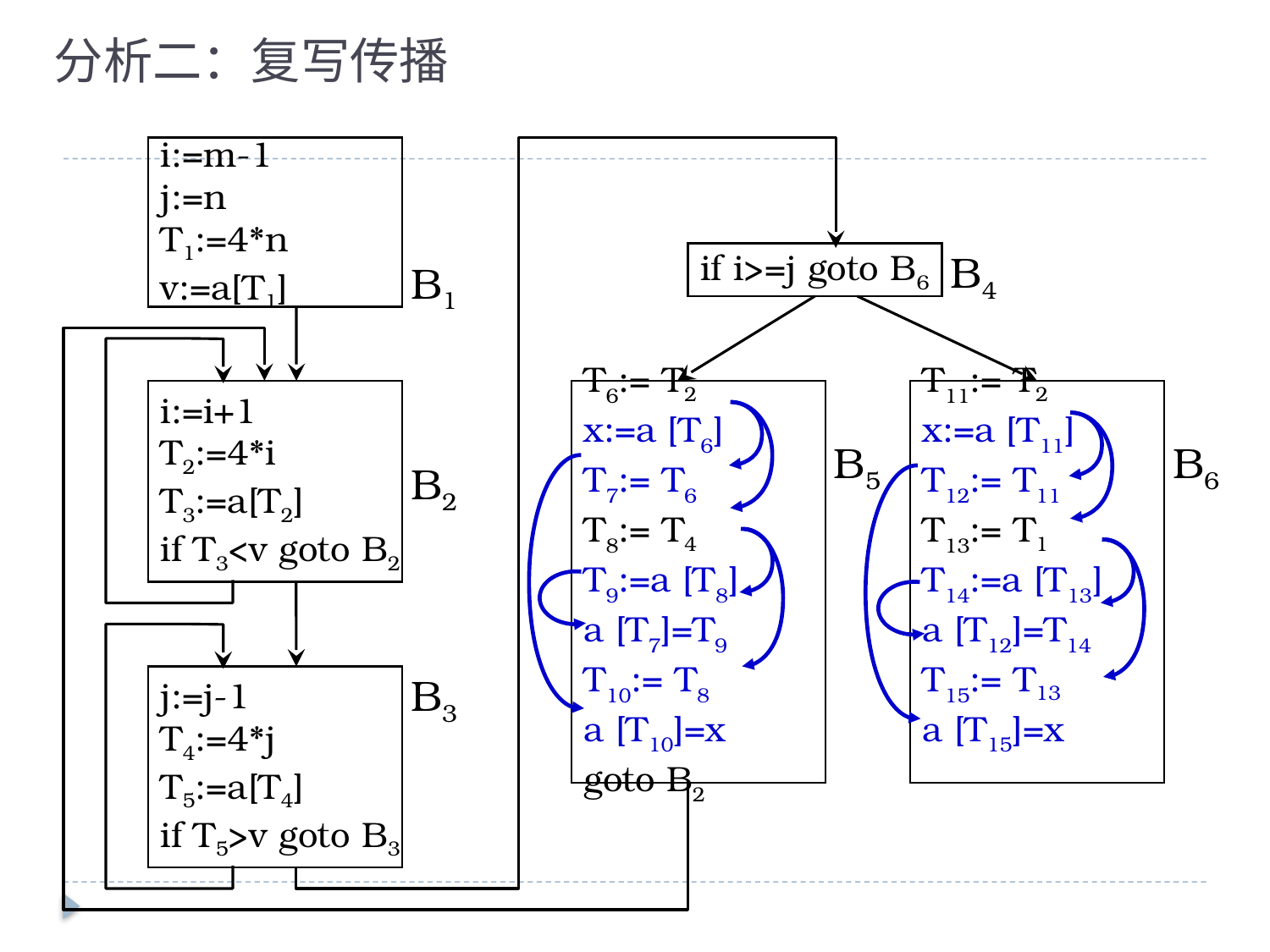

# 分析二：复写传播
i:=m-1
j:=n
T1:=4*n
v:=a[T1]

B4
B1
if i>=j goto B6

i:=i+1
T2:=4*i
T3:=a[T2]
if T3<v goto B2
T6:= T2
x:=a [T6]
T7:= T6
T8:= T4
T9:=a [T8]
a [T7]=T9
T10:= T8
a [T10]=x
goto B2
T11:= T2
x:=a [T11]
T12:= T11
T13:= T1
T14:=a [T13]
a [T12]=T14
T15:= T13
a [T15]=x

B5
B6
B2

B3
j:=j-1
T4:=4*j
T5:=a[T4]
if T5>v goto B3